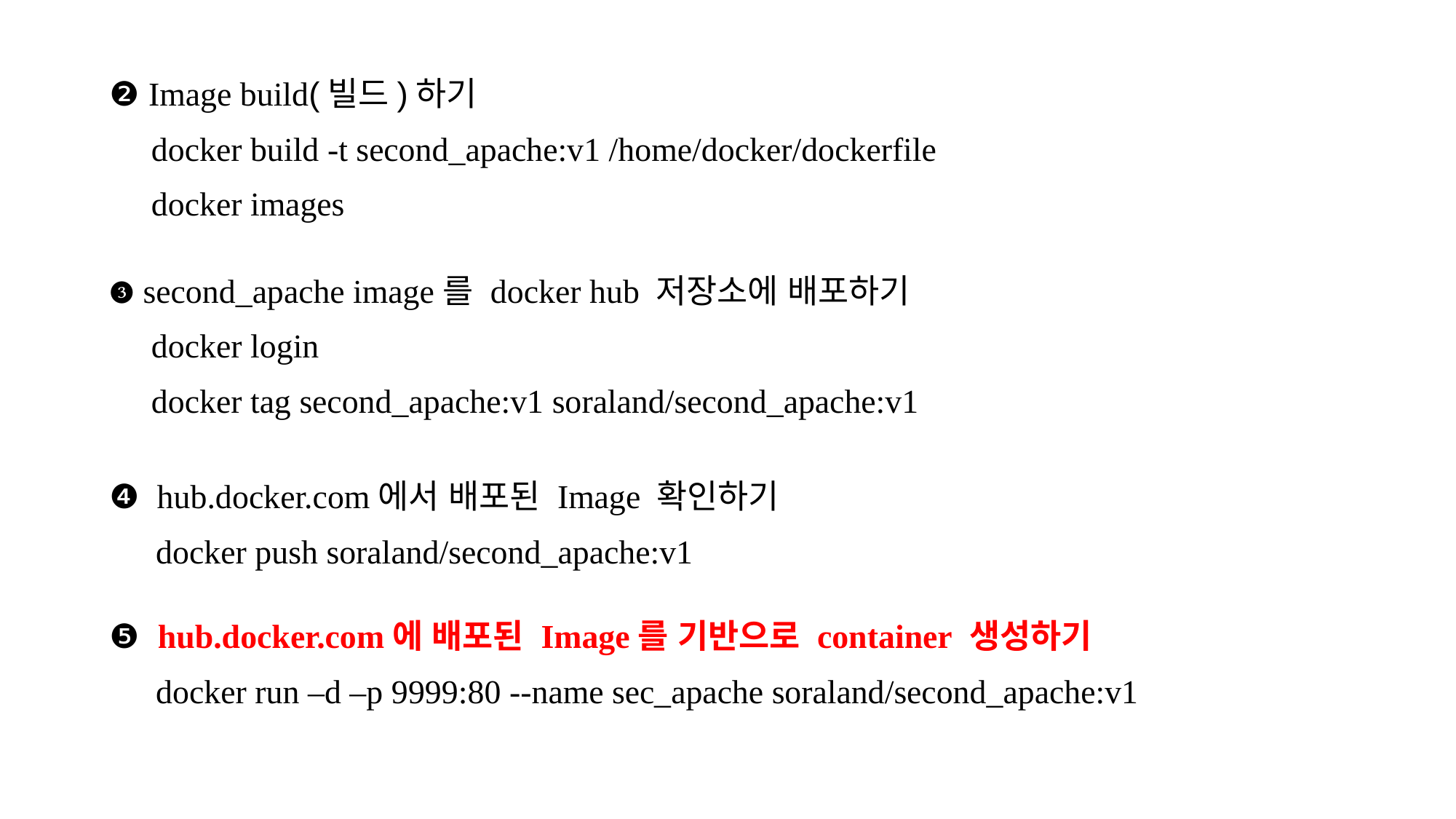

❷ Image build(빌드)하기
     docker build -t second_apache:v1 /home/docker/dockerfile
     docker images

❸ second_apache image를 docker hub 저장소에 배포하기
     docker login
     docker tag second_apache:v1 soraland/second_apache:v1

❹  hub.docker.com에서 배포된 Image 확인하기
     docker push soraland/second_apache:v1

❺  hub.docker.com에 배포된 Image를 기반으로 container 생성하기
     docker run –d –p 9999:80 --name sec_apache soraland/second_apache:v1